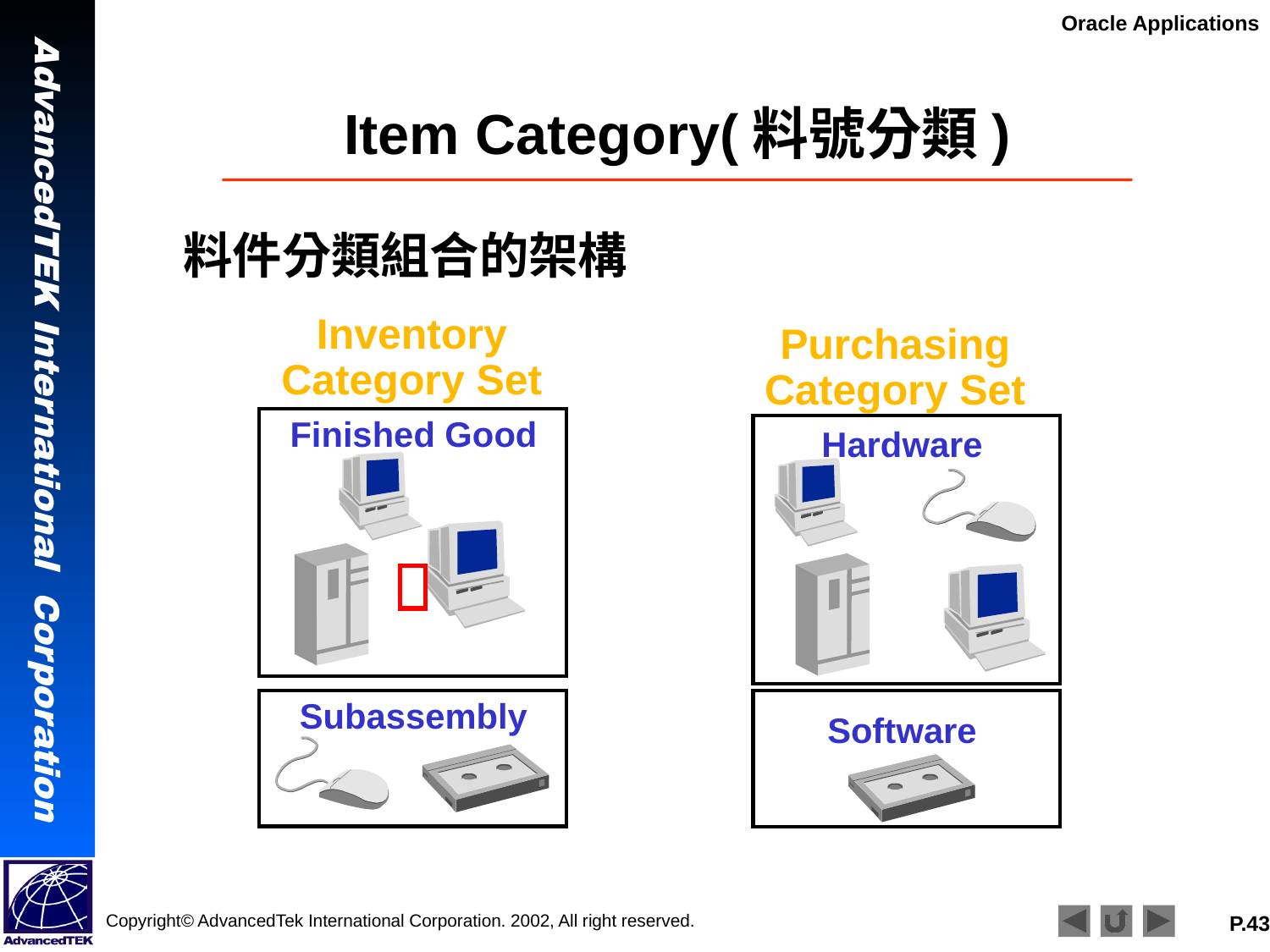

# Item Category(料號分類)
料件分類組合的架構
Inventory
Category Set
Purchasing
Category Set
Finished Good

Hardware

Subassembly

Software